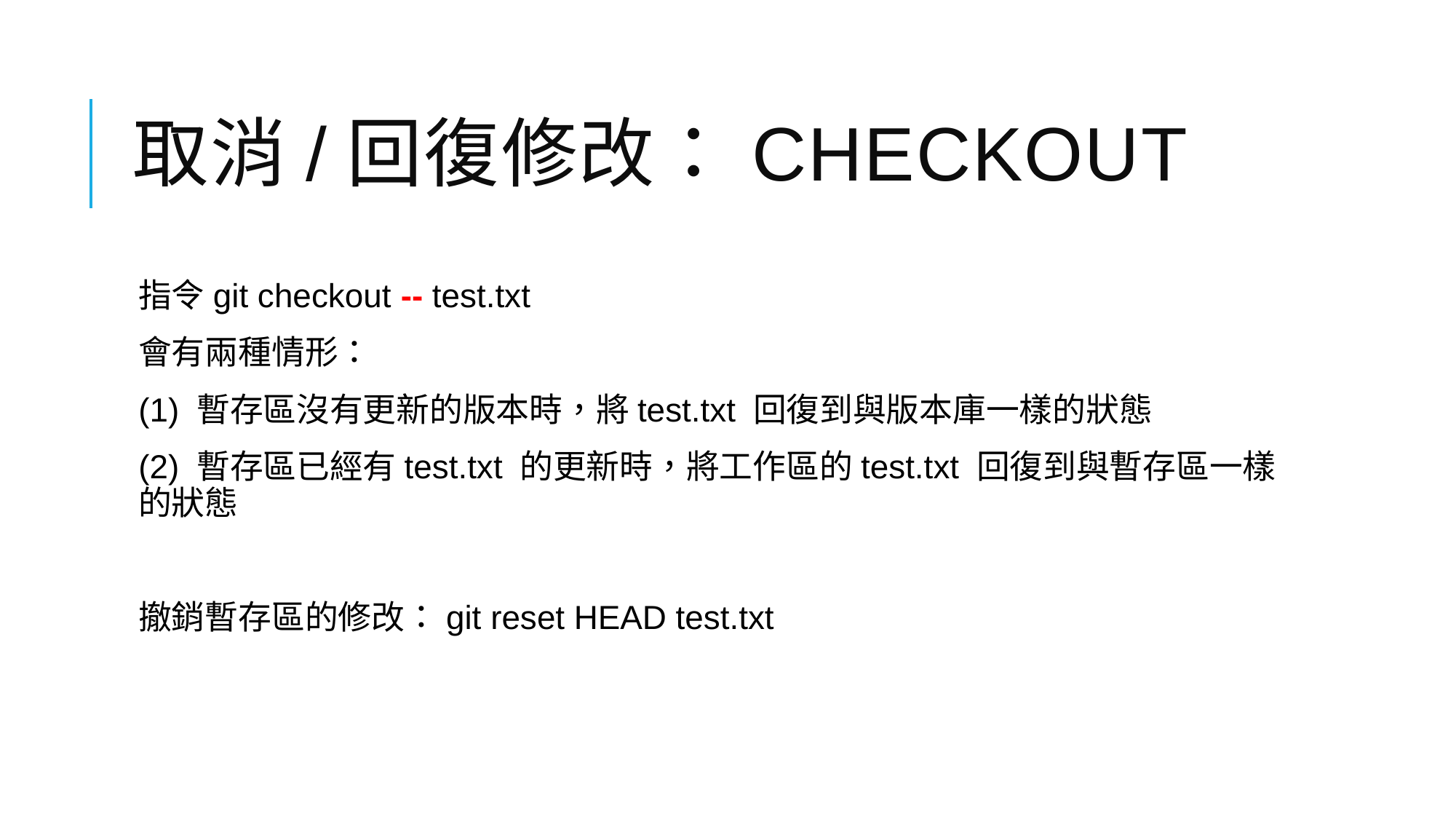

# 取消/回復修改：checkout
指令git checkout -- test.txt
會有兩種情形：
(1) 暫存區沒有更新的版本時，將test.txt 回復到與版本庫一樣的狀態
(2) 暫存區已經有test.txt 的更新時，將工作區的test.txt 回復到與暫存區一樣的狀態

撤銷暫存區的修改：git reset HEAD test.txt